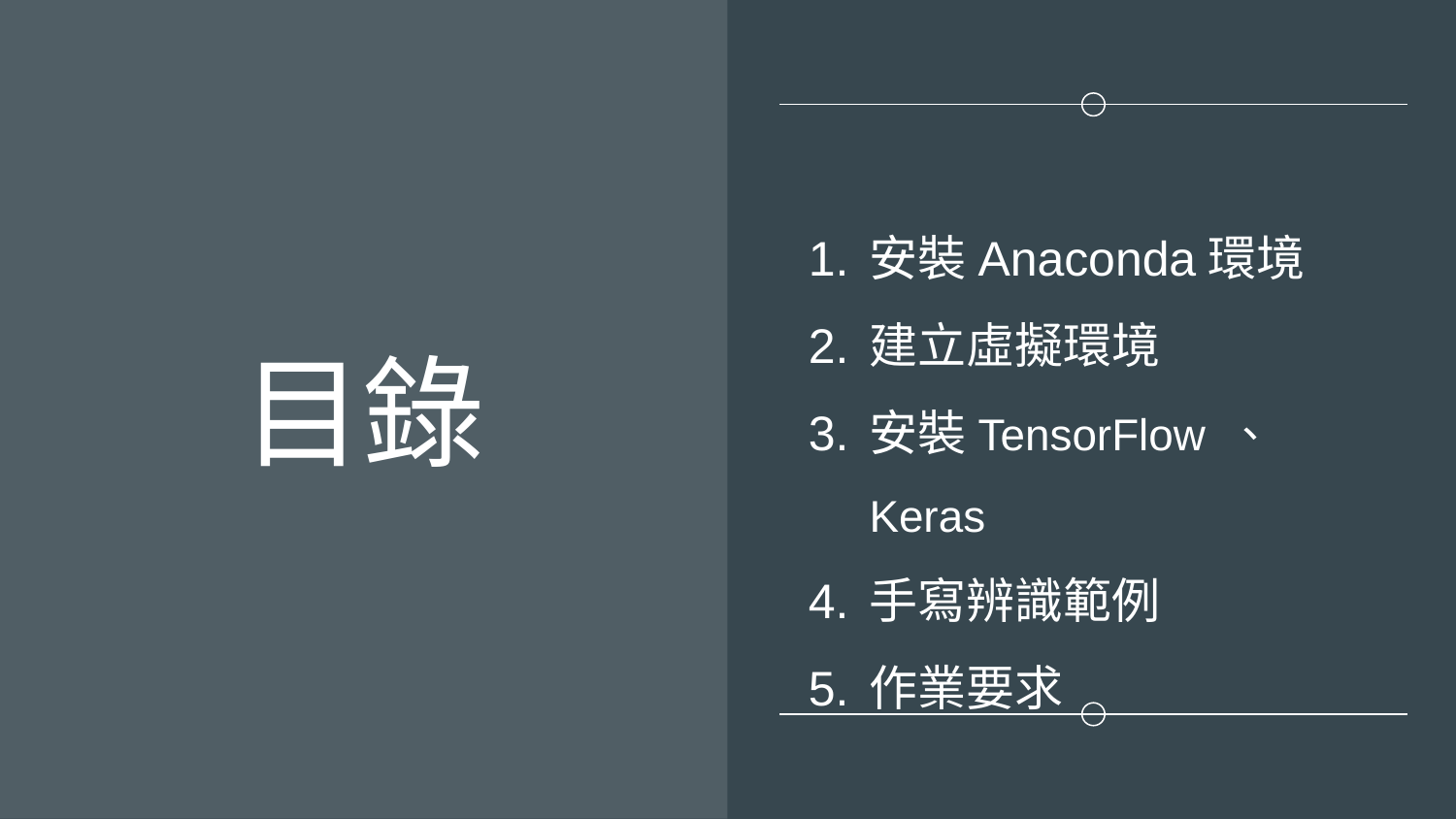

# 目錄
安裝Anaconda環境
建立虛擬環境
安裝TensorFlow 、 Keras
手寫辨識範例
作業要求